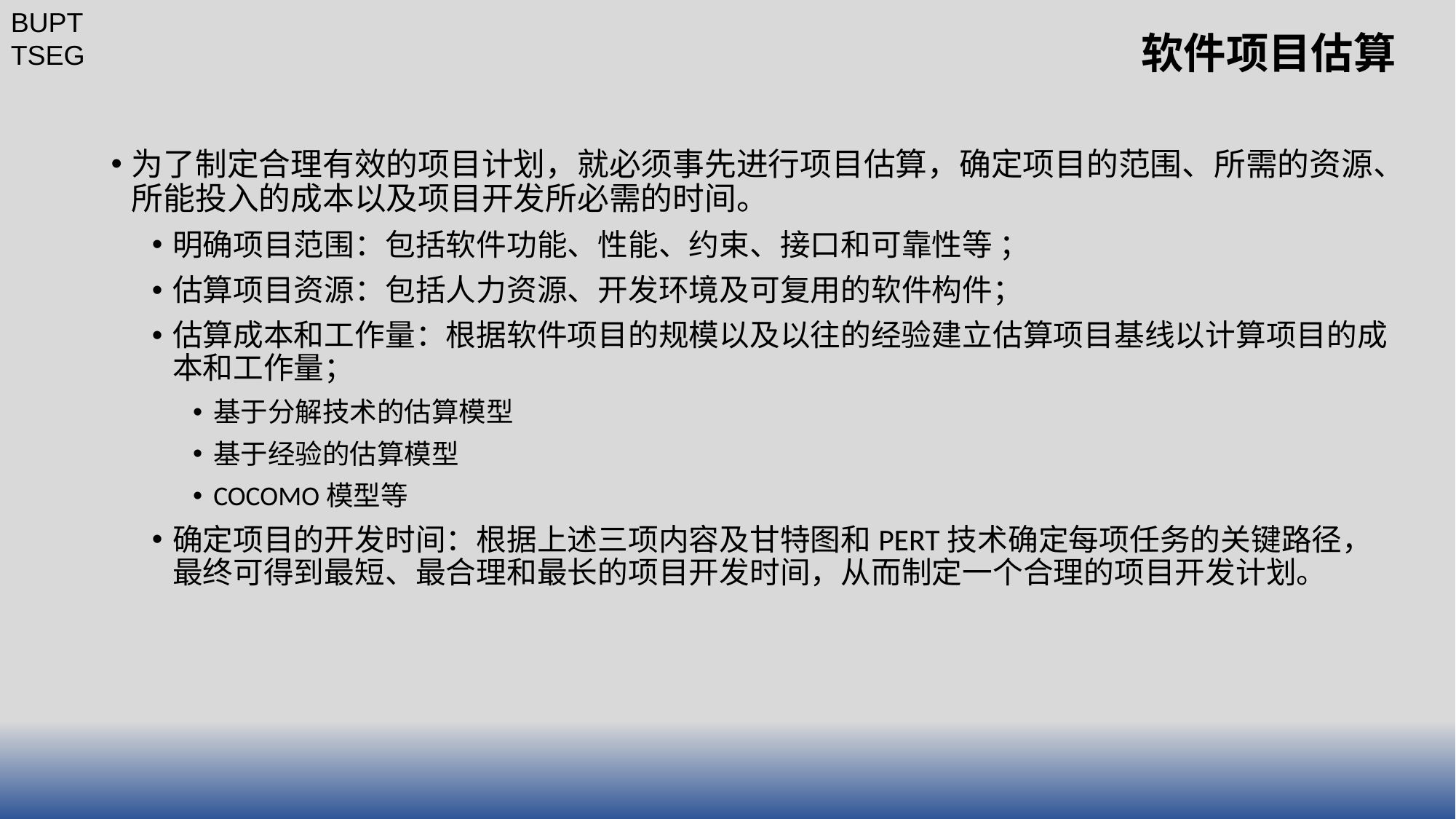

# 软件项目估算
为了制定合理有效的项目计划，就必须事先进行项目估算，确定项目的范围、所需的资源、所能投入的成本以及项目开发所必需的时间。
明确项目范围：包括软件功能、性能、约束、接口和可靠性等 ；
估算项目资源：包括人力资源、开发环境及可复用的软件构件；
估算成本和工作量：根据软件项目的规模以及以往的经验建立估算项目基线以计算项目的成本和工作量；
基于分解技术的估算模型
基于经验的估算模型
COCOMO模型等
确定项目的开发时间：根据上述三项内容及甘特图和PERT技术确定每项任务的关键路径，最终可得到最短、最合理和最长的项目开发时间，从而制定一个合理的项目开发计划。